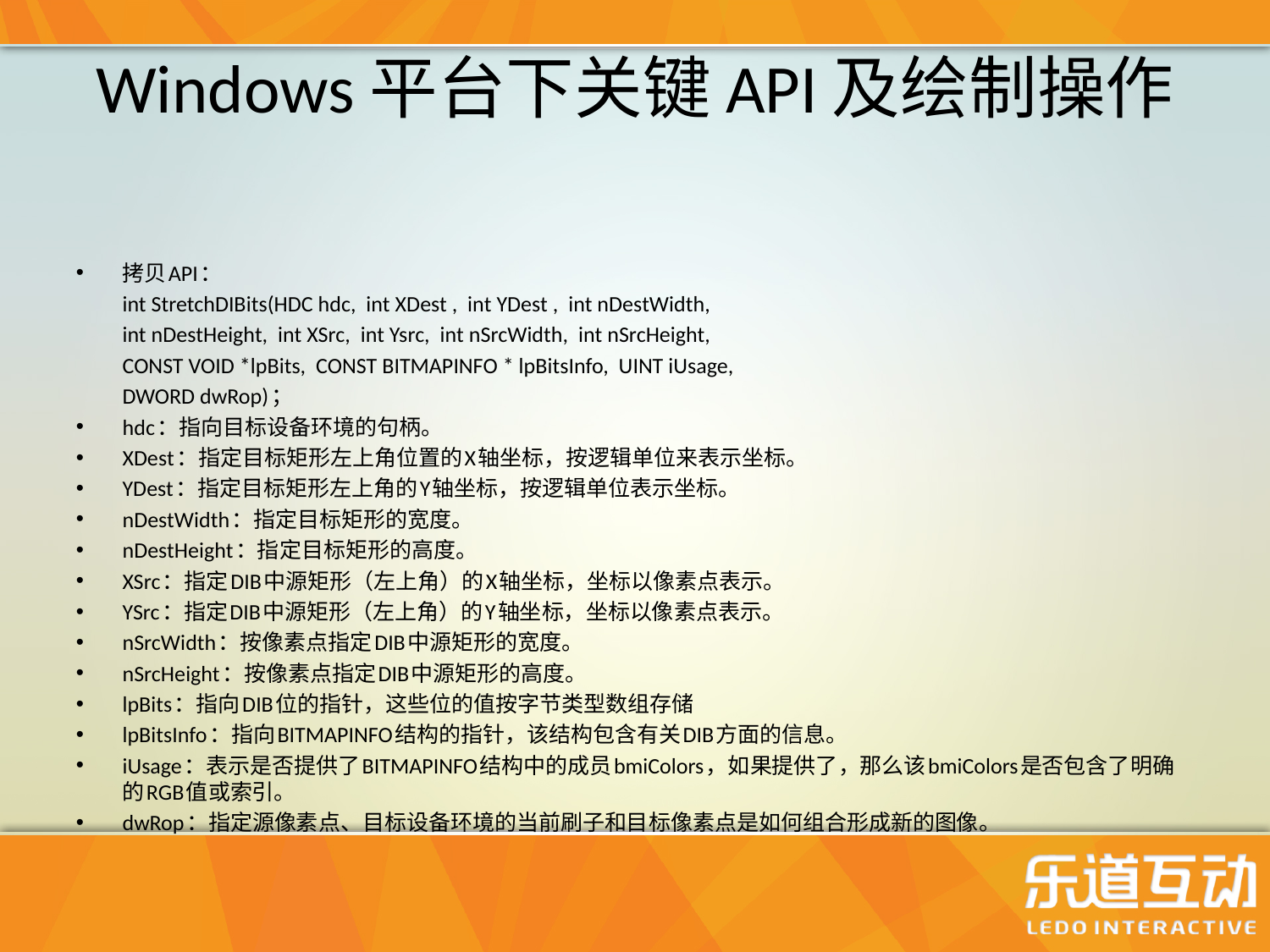

# Windows平台下关键API及绘制操作

拷贝API：
	int StretchDIBits(HDC hdc,  int XDest ,  int YDest ,  int nDestWidth,
		int nDestHeight,  int XSrc,  int Ysrc,  int nSrcWidth,  int nSrcHeight,
		CONST VOID *lpBits,  CONST BITMAPINFO * lpBitsInfo,  UINT iUsage,
		DWORD dwRop)；
hdc：指向目标设备环境的句柄。
XDest：指定目标矩形左上角位置的X轴坐标，按逻辑单位来表示坐标。
YDest：指定目标矩形左上角的Y轴坐标，按逻辑单位表示坐标。
nDestWidth：指定目标矩形的宽度。
nDestHeight：指定目标矩形的高度。
XSrc：指定DIB中源矩形（左上角）的X轴坐标，坐标以像素点表示。
YSrc：指定DIB中源矩形（左上角）的Y轴坐标，坐标以像素点表示。
nSrcWidth：按像素点指定DIB中源矩形的宽度。
nSrcHeight：按像素点指定DIB中源矩形的高度。
lpBits：指向DIB位的指针，这些位的值按字节类型数组存储
lpBitsInfo：指向BITMAPINFO结构的指针，该结构包含有关DIB方面的信息。
iUsage：表示是否提供了BITMAPINFO结构中的成员bmiColors，如果提供了，那么该bmiColors是否包含了明确的RGB值或索引。
dwRop：指定源像素点、目标设备环境的当前刷子和目标像素点是如何组合形成新的图像。